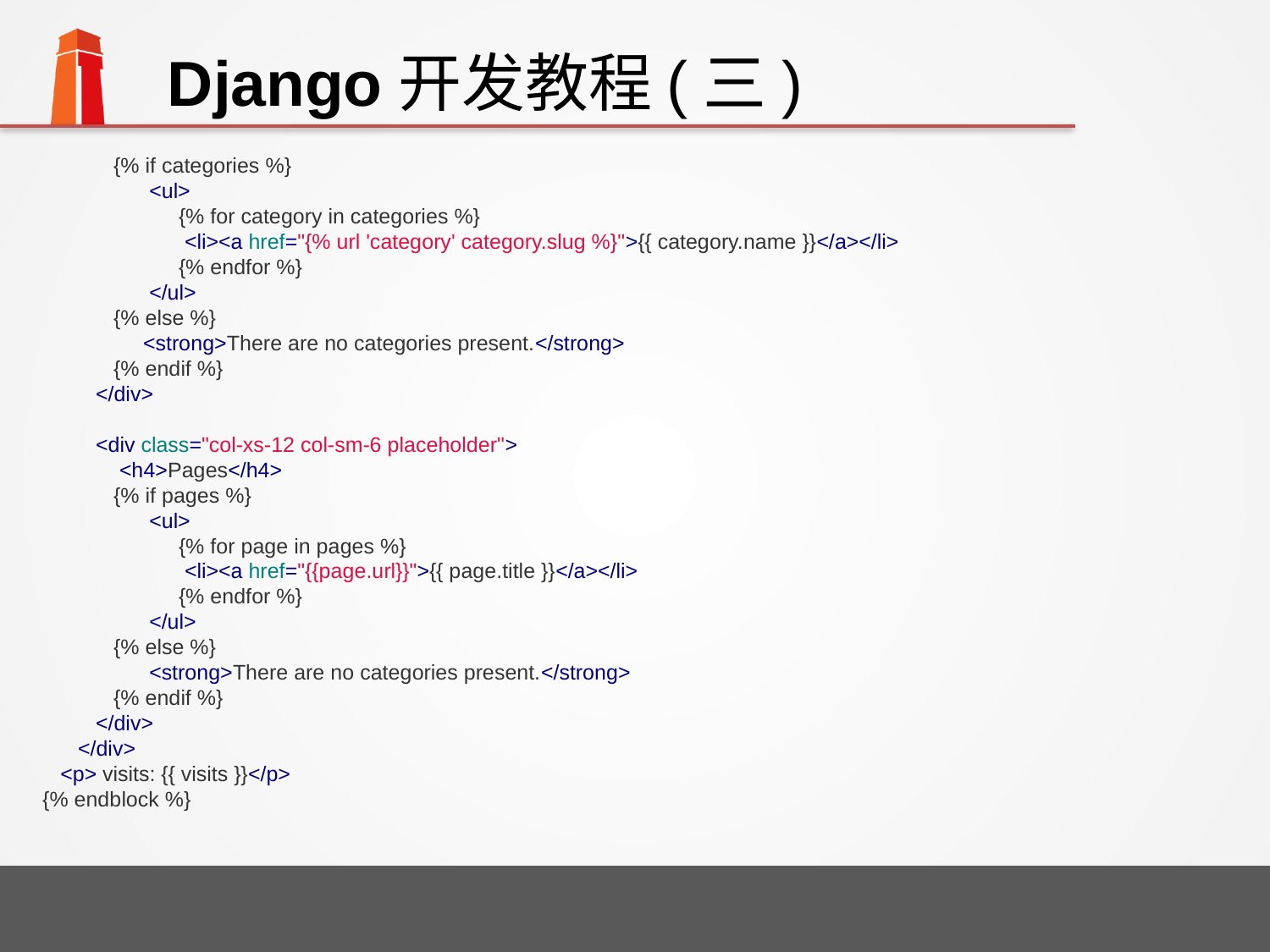

# Django开发教程(三)
            {% if categories %}
                  <ul>
                       {% for category in categories %}
                        <li><a href="{% url 'category' category.slug %}">{{ category.name }}</a></li>
                       {% endfor %}
                  </ul>
            {% else %}
                 <strong>There are no categories present.</strong>
            {% endif %}
         </div>

         <div class="col-xs-12 col-sm-6 placeholder">
             <h4>Pages</h4>
            {% if pages %}
                  <ul>
                       {% for page in pages %}
                        <li><a href="{{page.url}}">{{ page.title }}</a></li>
                       {% endfor %}
                  </ul>
            {% else %}
                  <strong>There are no categories present.</strong>
            {% endif %}
         </div>
      </div>
   <p> visits: {{ visits }}</p>
{% endblock %}